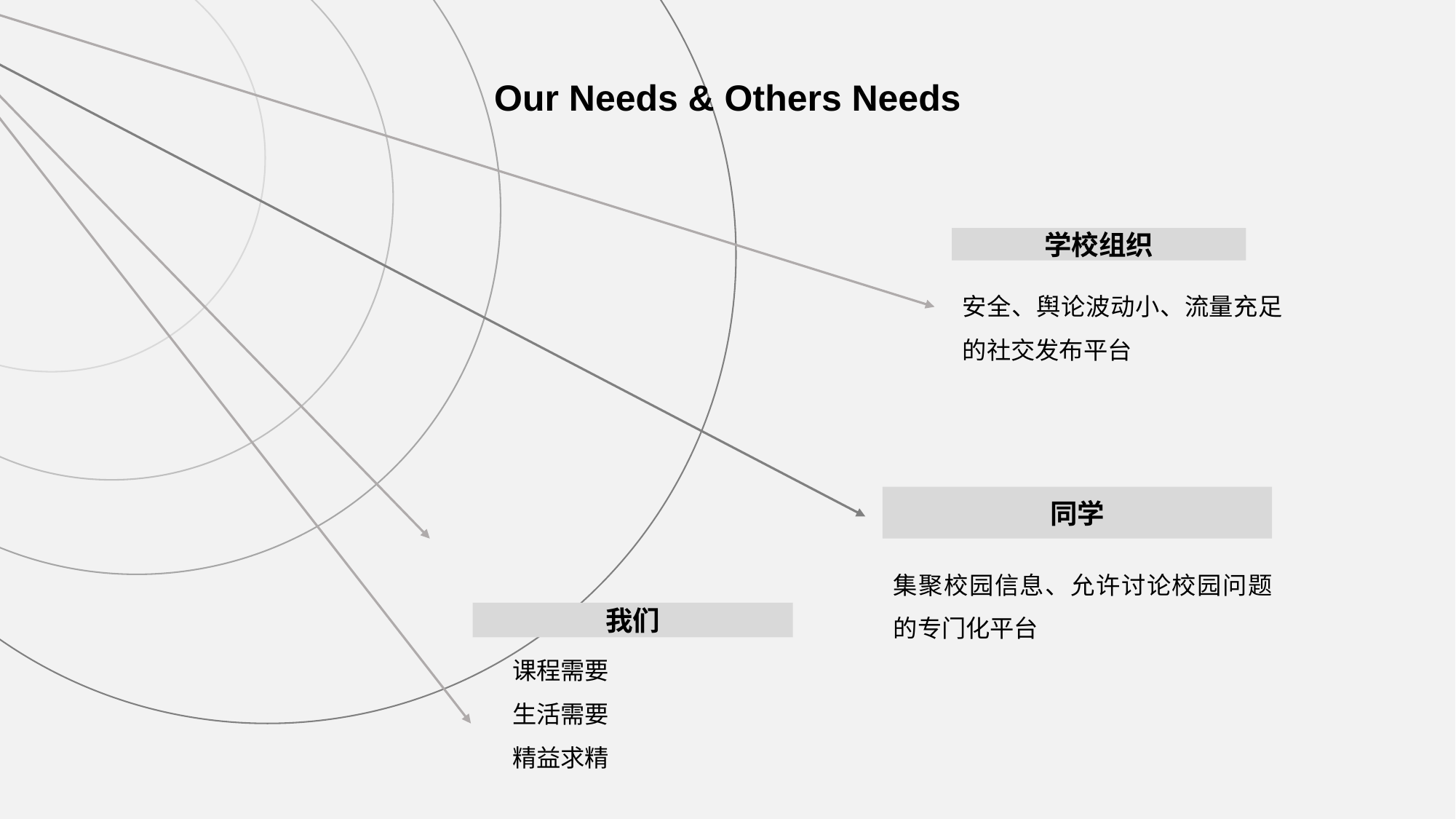

Our Needs & Others Needs
学校组织
安全、舆论波动小、流量充足的社交发布平台
同学
集聚校园信息、允许讨论校园问题的专门化平台
我们
课程需要
生活需要
精益求精